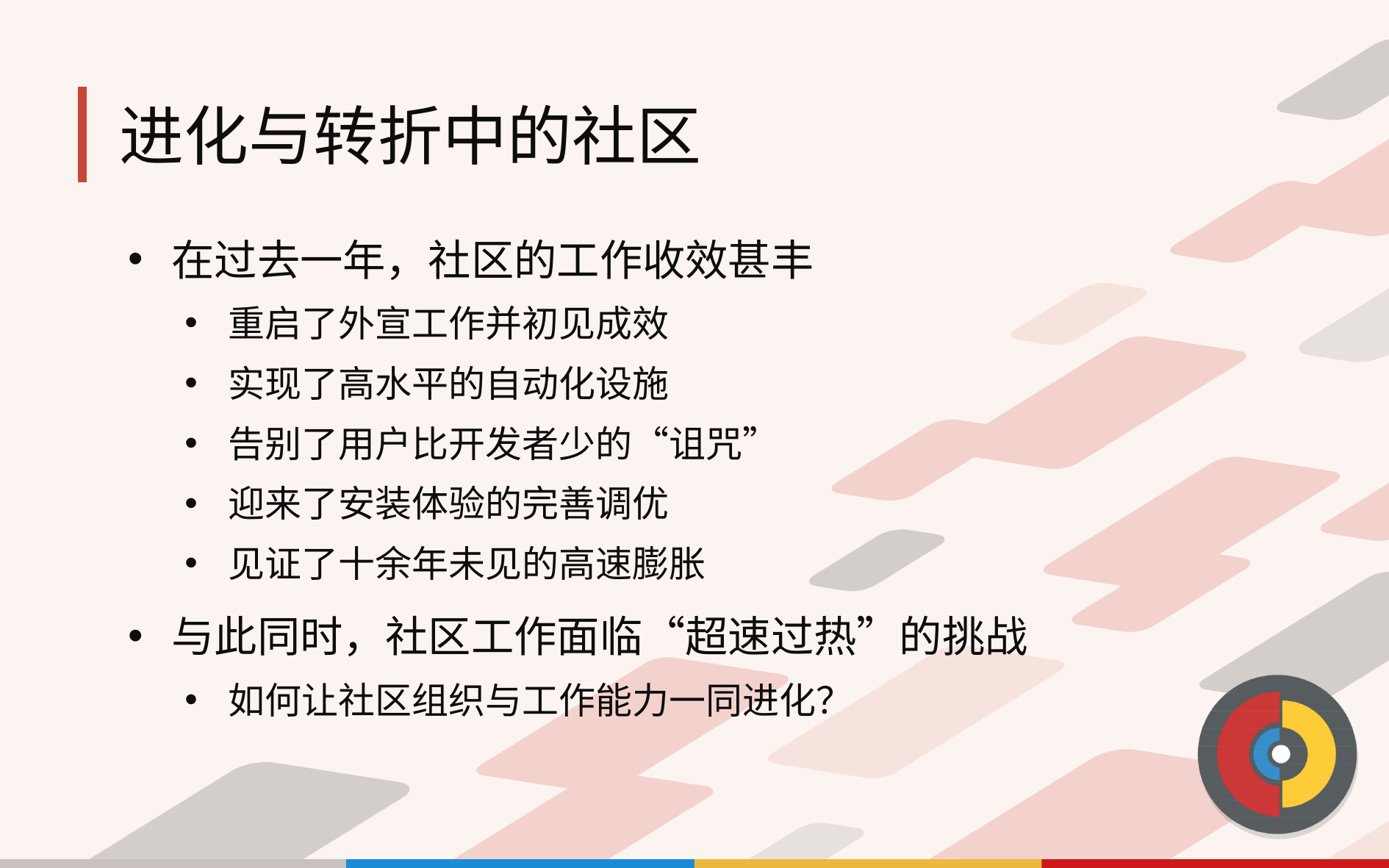

# 进化与转折中的社区
在过去一年，社区的工作收效甚丰
重启了外宣工作并初见成效
实现了高水平的自动化设施
告别了用户比开发者少的“诅咒”
迎来了安装体验的完善调优
见证了十余年未见的高速膨胀
与此同时，社区工作面临“超速过热”的挑战
如何让社区组织与工作能力一同进化？